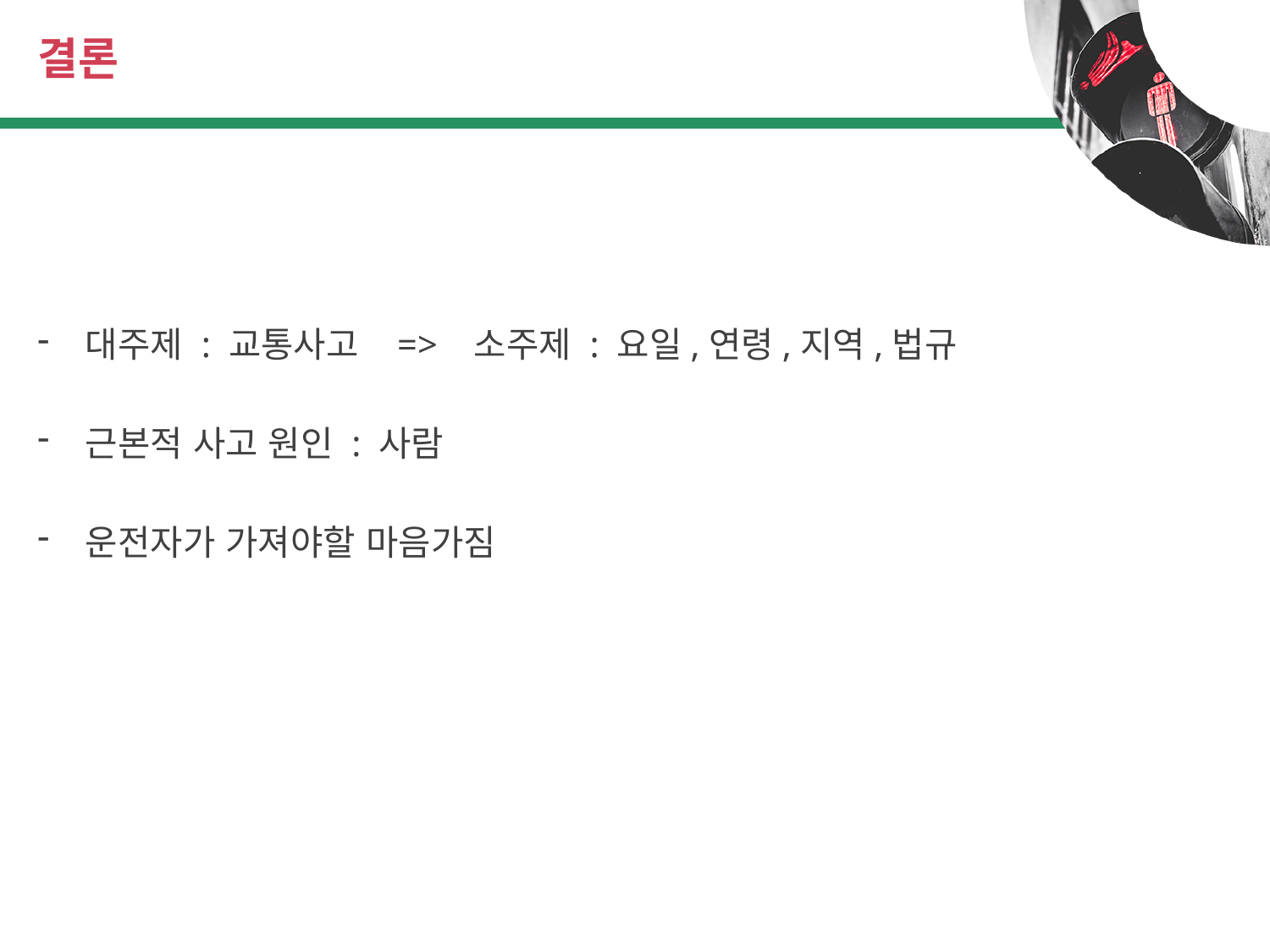

# 결론
대주제 : 교통사고   =>   소주제 : 요일,연령,지역,법규

근본적 사고 원인 : 사람

운전자가 가져야할 마음가짐